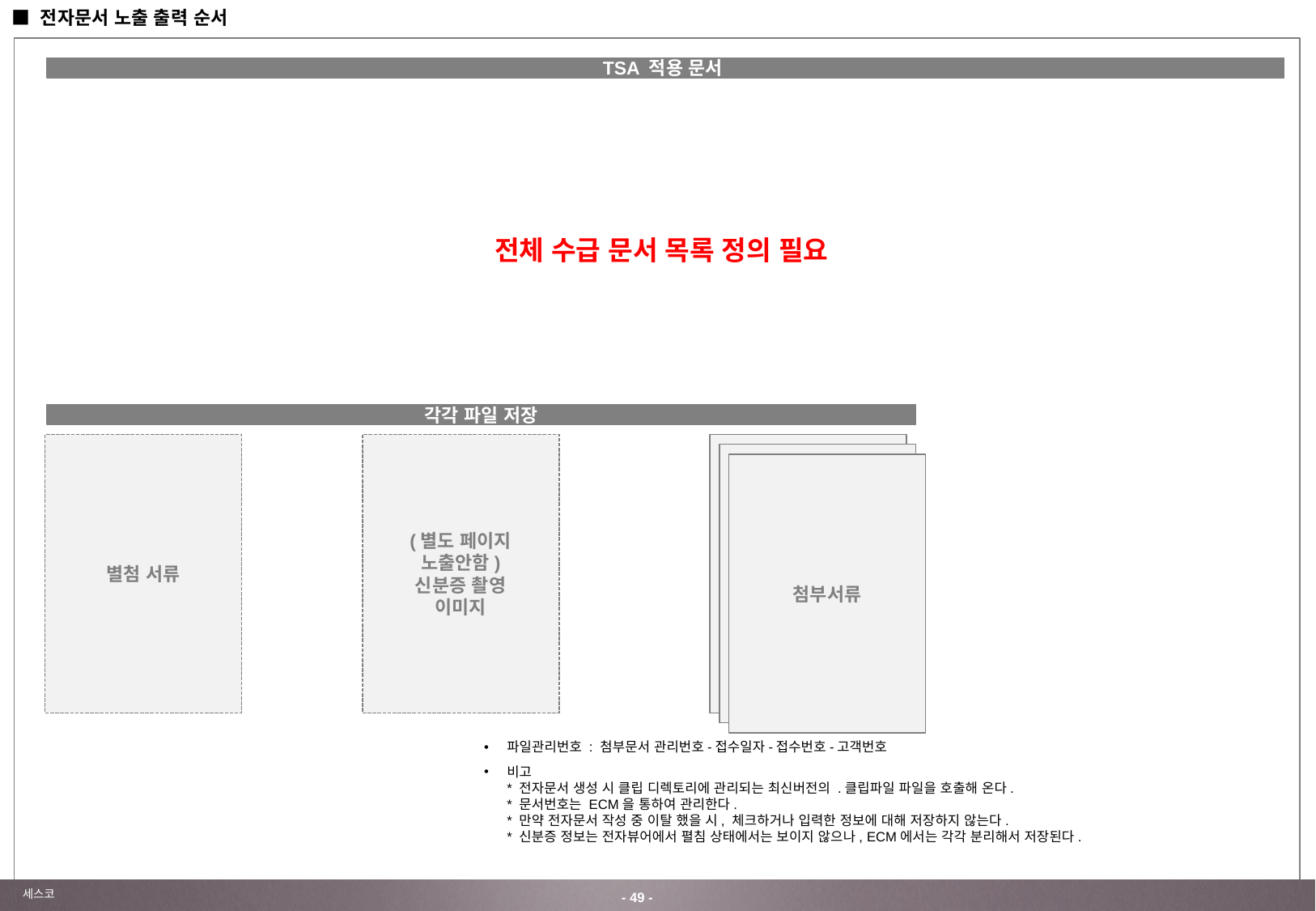

■ 전자문서 노출 출력 순서
TSA 적용 문서
전체 수급 문서 목록 정의 필요
각각 파일 저장
별첨 서류
(별도 페이지 노출안함)
신분증 촬영
이미지
첨부서류
첨부서류
첨부서류
파일관리번호 : 첨부문서 관리번호-접수일자-접수번호-고객번호
비고
* 전자문서 생성 시 클립 디렉토리에 관리되는 최신버전의 .클립파일 파일을 호출해 온다.
* 문서번호는 ECM을 통하여 관리한다.
* 만약 전자문서 작성 중 이탈 했을 시, 체크하거나 입력한 정보에 대해 저장하지 않는다.
* 신분증 정보는 전자뷰어에서 펼침 상태에서는 보이지 않으나, ECM에서는 각각 분리해서 저장된다.